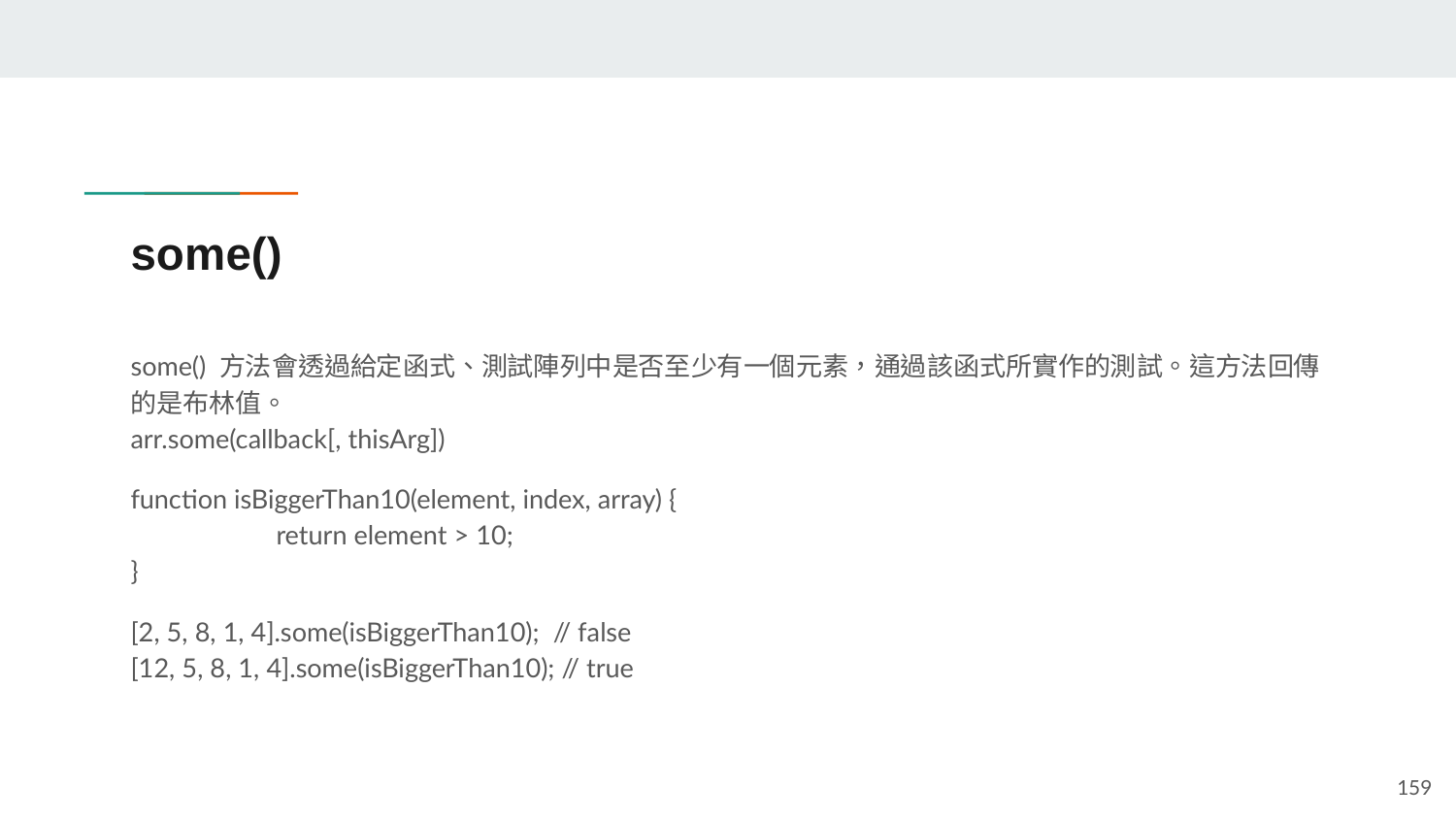

# some()
some() 方法會透過給定函式、測試陣列中是否至少有一個元素，通過該函式所實作的測試。這方法回傳的是布林值。
arr.some(callback[, thisArg])
function isBiggerThan10(element, index, array) {
	return element > 10;
}
[2, 5, 8, 1, 4].some(isBiggerThan10);  // false
[12, 5, 8, 1, 4].some(isBiggerThan10); // true
159